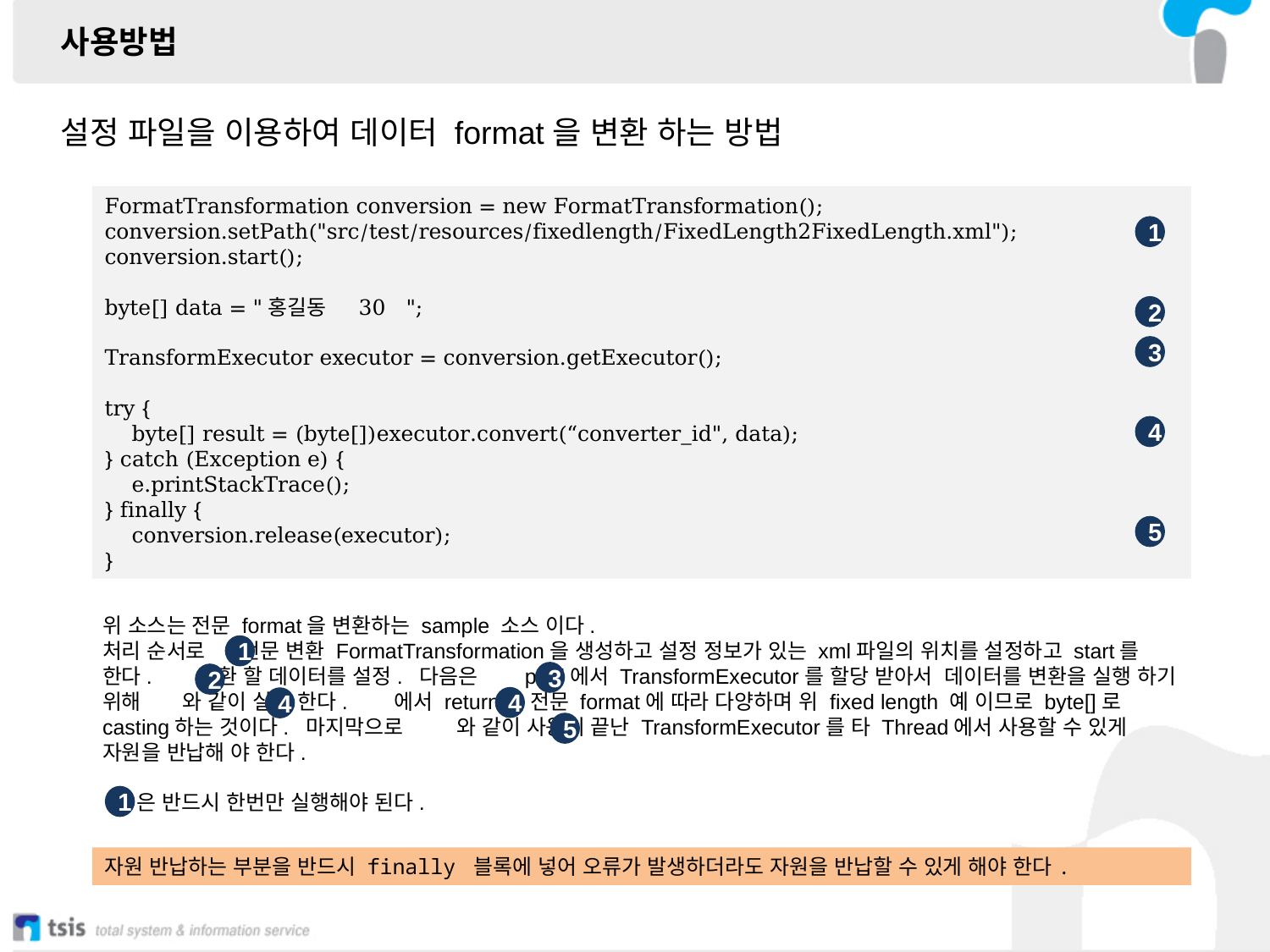

사용방법
설정 파일을 이용하여 데이터 format을 변환 하는 방법
FormatTransformation conversion = new FormatTransformation();
conversion.setPath("src/test/resources/fixedlength/FixedLength2FixedLength.xml");
conversion.start();

byte[] data = "홍길동    30   ";

TransformExecutor executor = conversion.getExecutor();

try {
    byte[] result = (byte[])executor.convert(“converter_id", data);
} catch (Exception e) {
    e.printStackTrace();
} finally {
    conversion.release(executor);
}
1
2
3
4
5
위 소스는 전문 format을 변환하는 sample 소스 이다.
처리 순서로      전문 변환 FormatTransformation을 생성하고 설정 정보가 있는 xml파일의 위치를 설정하고 start를 한다.       변환 할 데이터를 설정.  다음은       pool에서 TransformExecutor를 할당 받아서  데이터를 변환을 실행 하기 위해       와 같이 실행 한다.       에서 return은 전문 format에 따라 다양하며 위 fixed length 예 이므로 byte[]로 casting하는 것이다.  마지막으로         와 같이 사용이 끝난 TransformExecutor를 타 Thread에서 사용할 수 있게 자원을 반납해 야 한다.

     은 반드시 한번만 실행해야 된다.
1
3
2
4
4
5
1
자원 반납하는 부분을 반드시 finally 블록에 넣어 오류가 발생하더라도 자원을 반납할 수 있게 해야 한다.